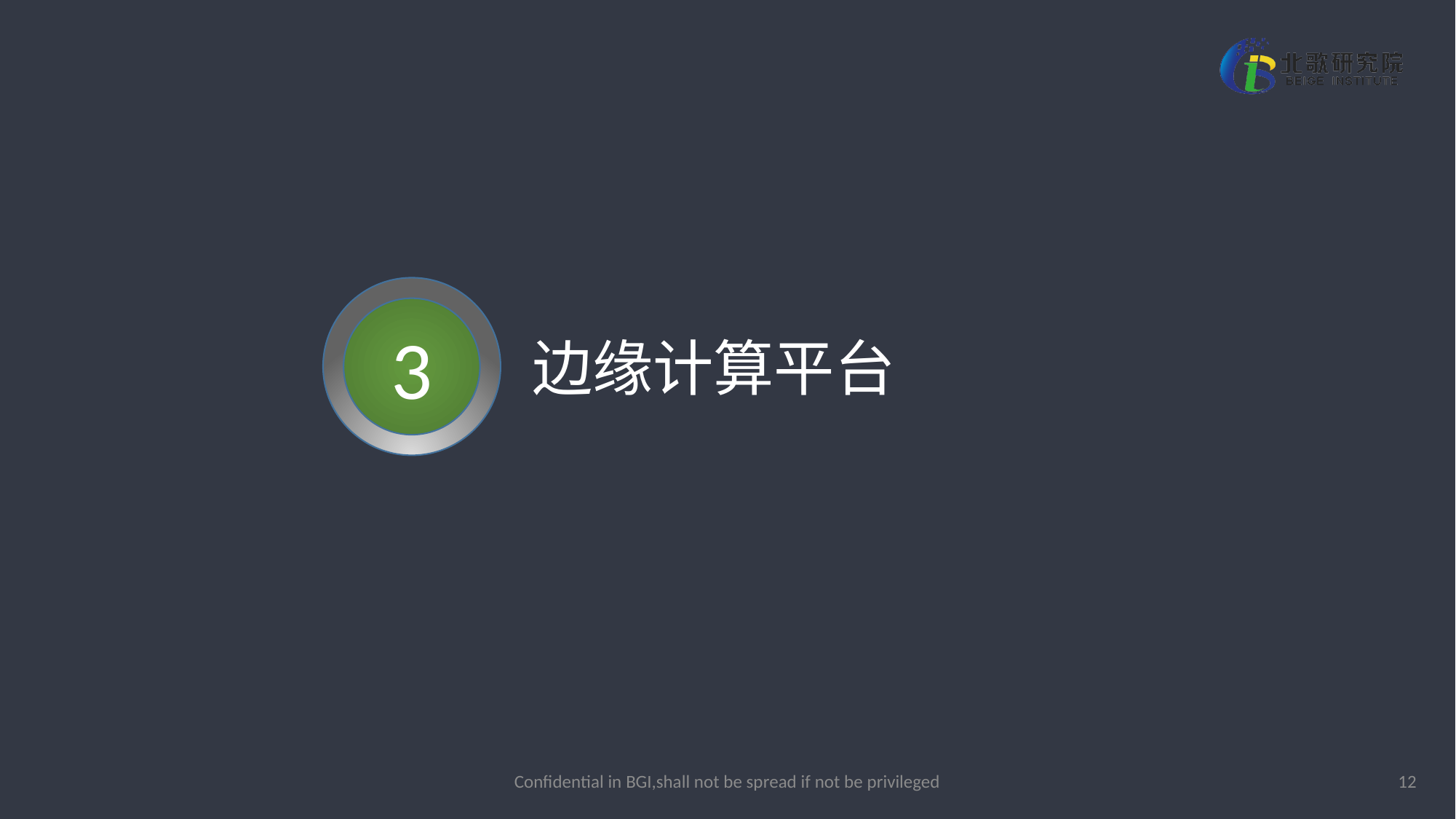

3
边缘计算平台
Confidential in BGI,shall not be spread if not be privileged
12